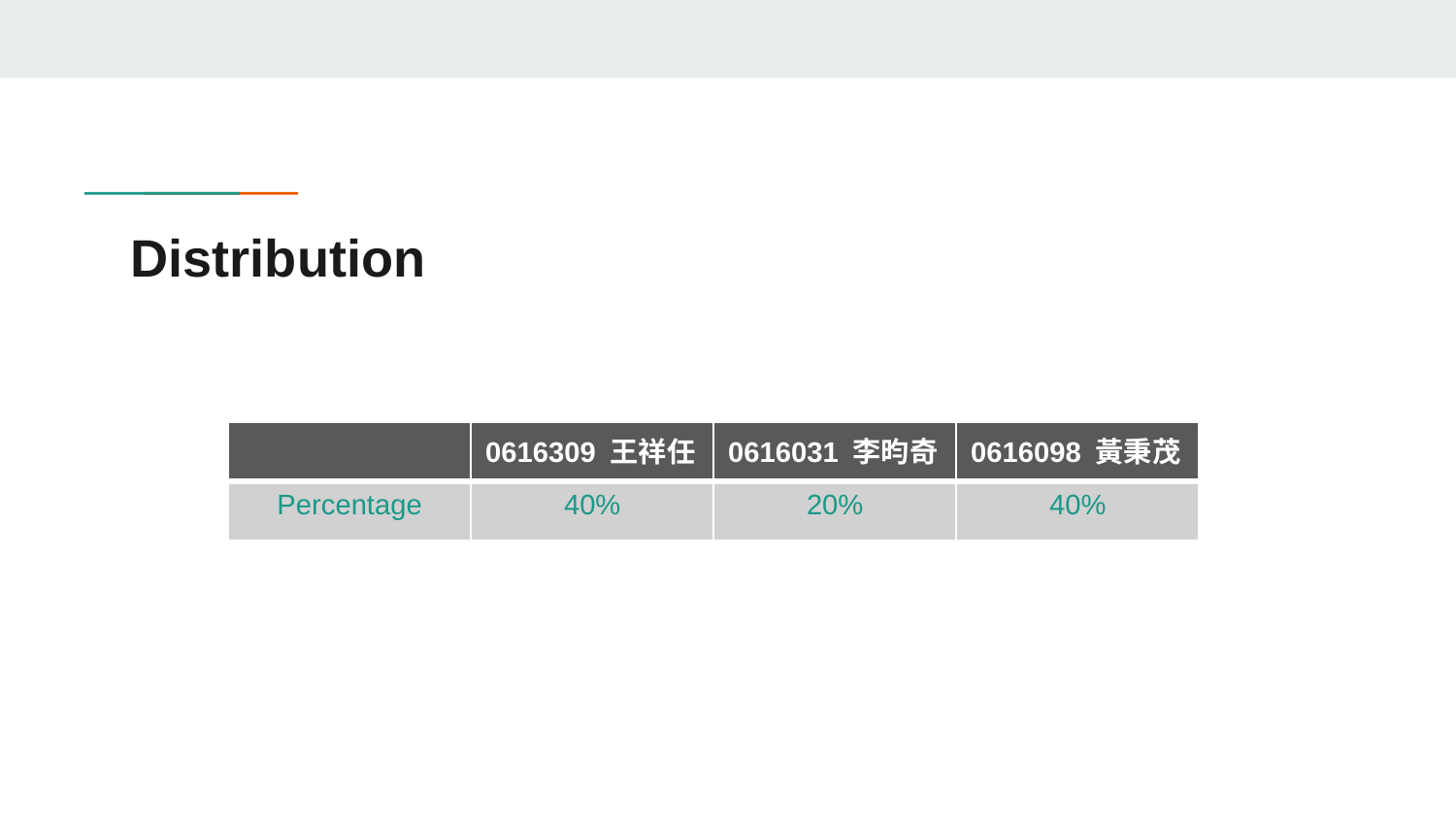

# Distribution

|  | 0616309 王祥任 | 0616031 李昀奇 | 0616098 黃秉茂 |
| --- | --- | --- | --- |
| Percentage | 40% | 20% | 40% |